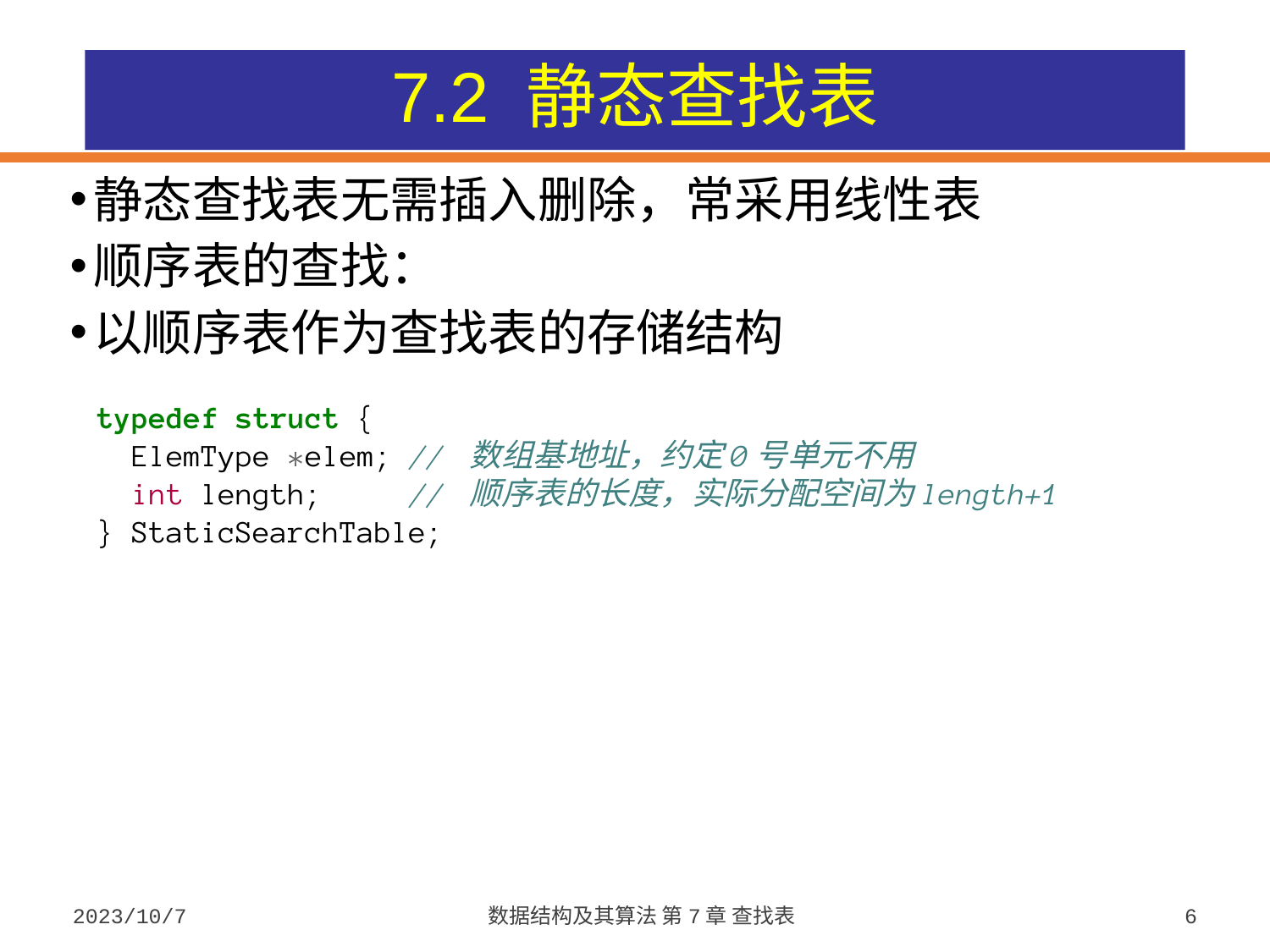

# 7.2 静态查找表
静态查找表无需插入删除，常采用线性表
顺序表的查找：
以顺序表作为查找表的存储结构
typedef struct {
  ElemType *elem; // 数组基地址，约定0号单元不用
  int length;     // 顺序表的长度，实际分配空间为length+1
} StaticSearchTable;
2023/10/7
数据结构及其算法 第7章 查找表
6